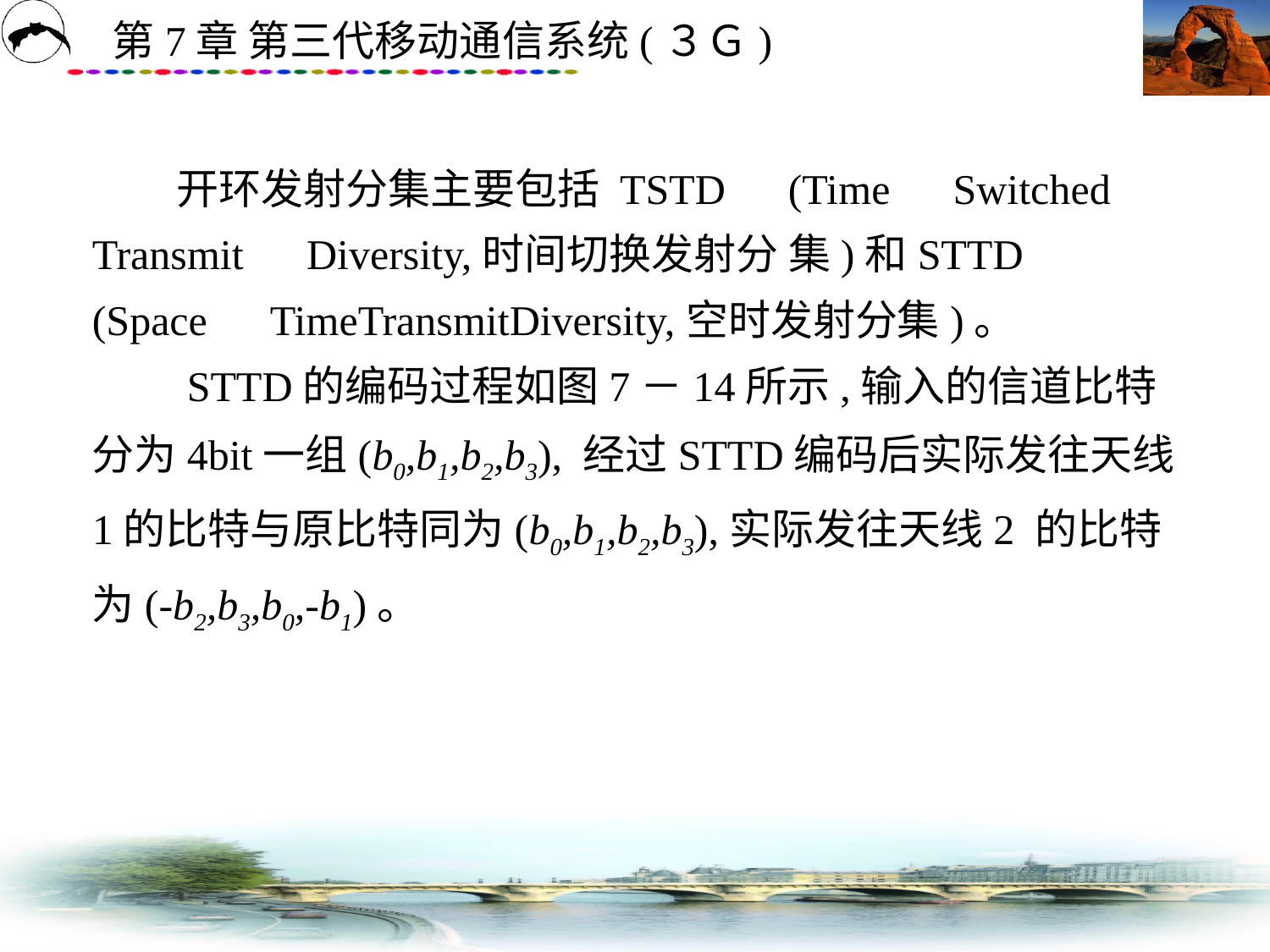

# 开环发射分集主要包括 TSTD　(Time　Switched　Transmit　Diversity,时间切换发射分 集)和STTD　(Space　TimeTransmitDiversity,空时发射分集)。 　　STTD的编码过程如图7－14所示,输入的信道比特分为4bit一组(b0,b1,b2,b3), 经过STTD编码后实际发往天线1的比特与原比特同为(b0,b1,b2,b3),实际发往天线2 的比特为(-b2,b3,b0,-b1)。